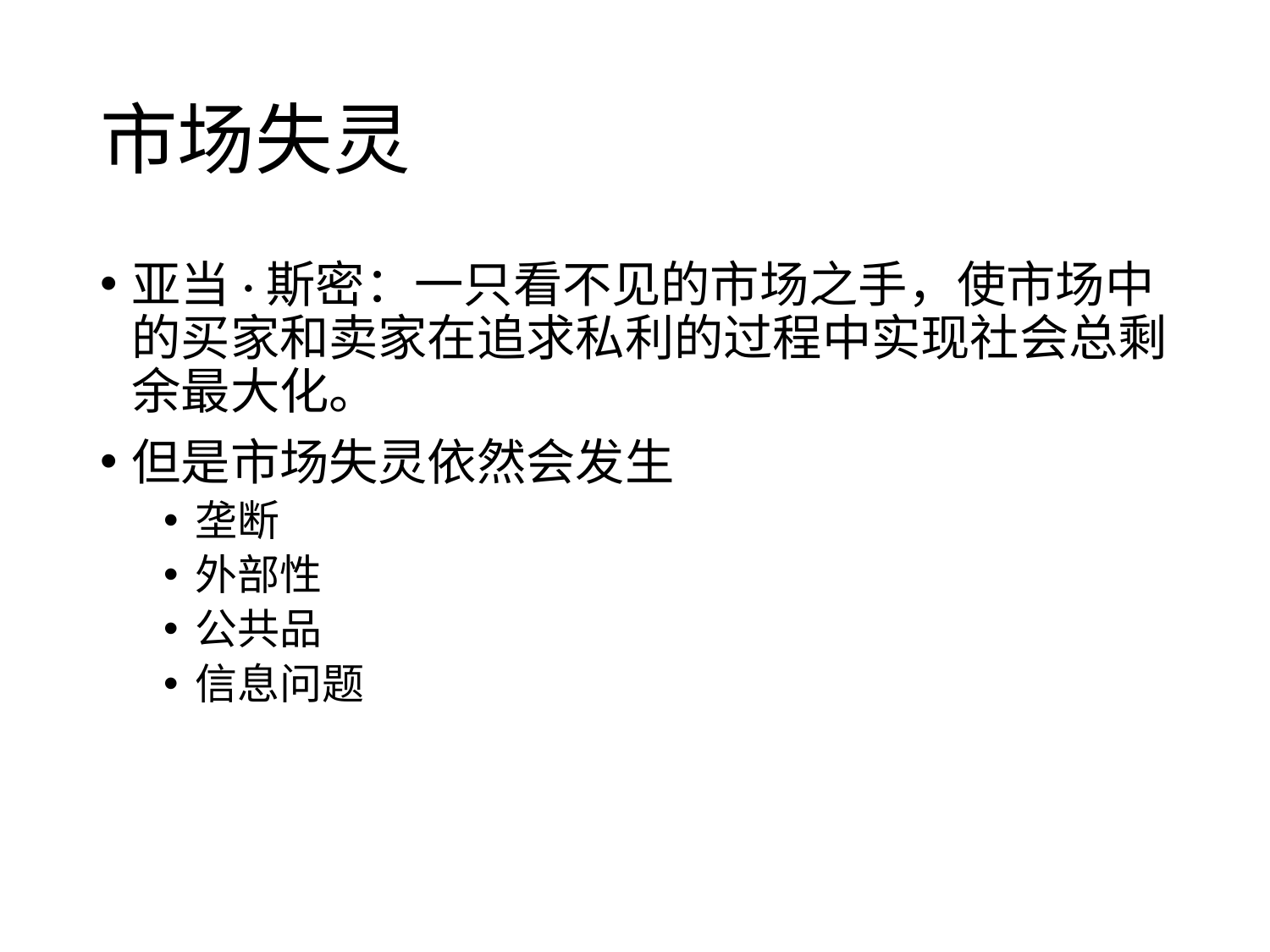

# 市场失灵
亚当·斯密：一只看不见的市场之手，使市场中的买家和卖家在追求私利的过程中实现社会总剩余最大化。
但是市场失灵依然会发生
垄断
外部性
公共品
信息问题